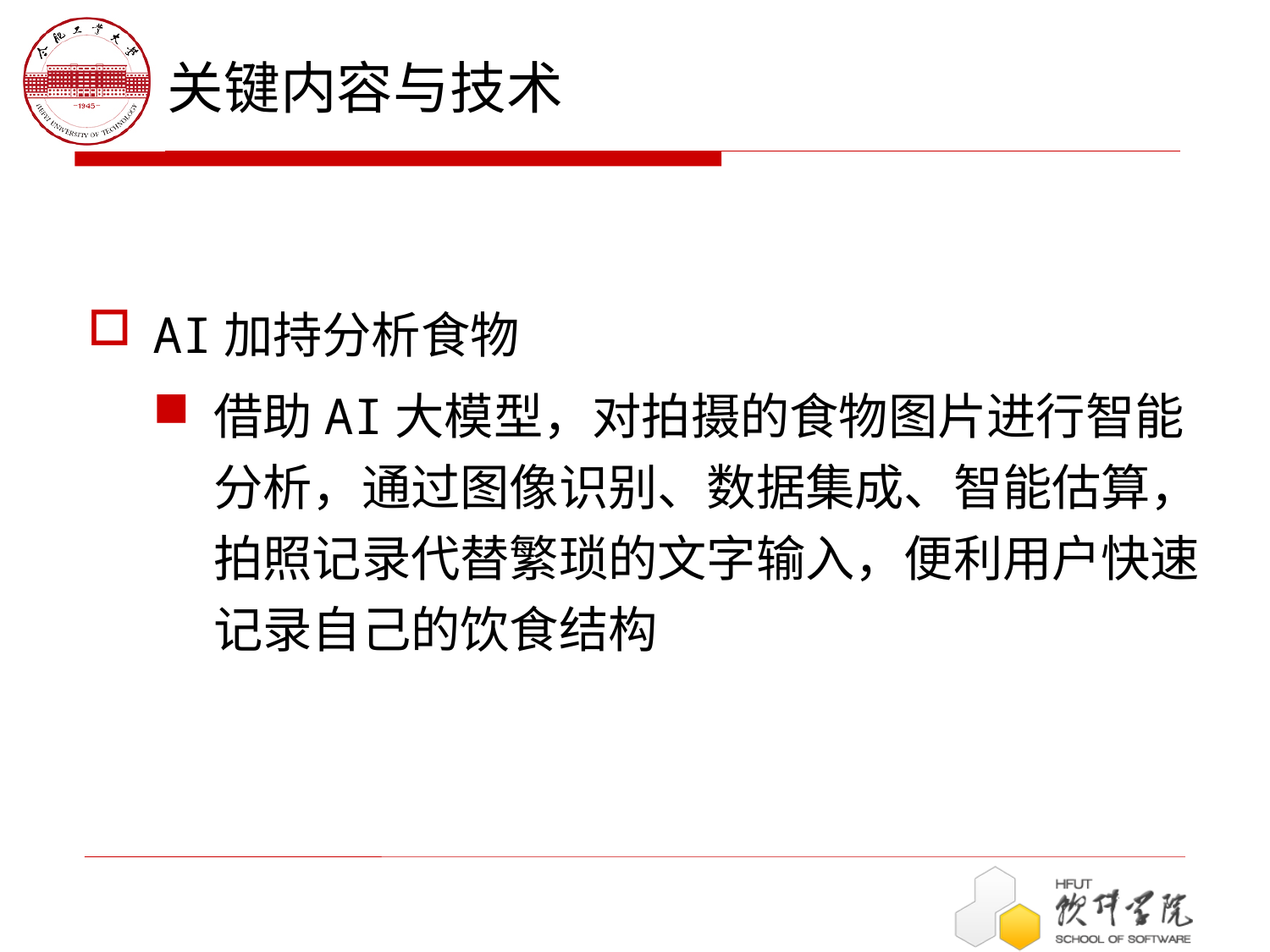

# 关键内容与技术
AI加持分析食物
借助AI大模型，对拍摄的食物图片进行智能分析，通过图像识别、数据集成、智能估算，拍照记录代替繁琐的文字输入，便利用户快速记录自己的饮食结构